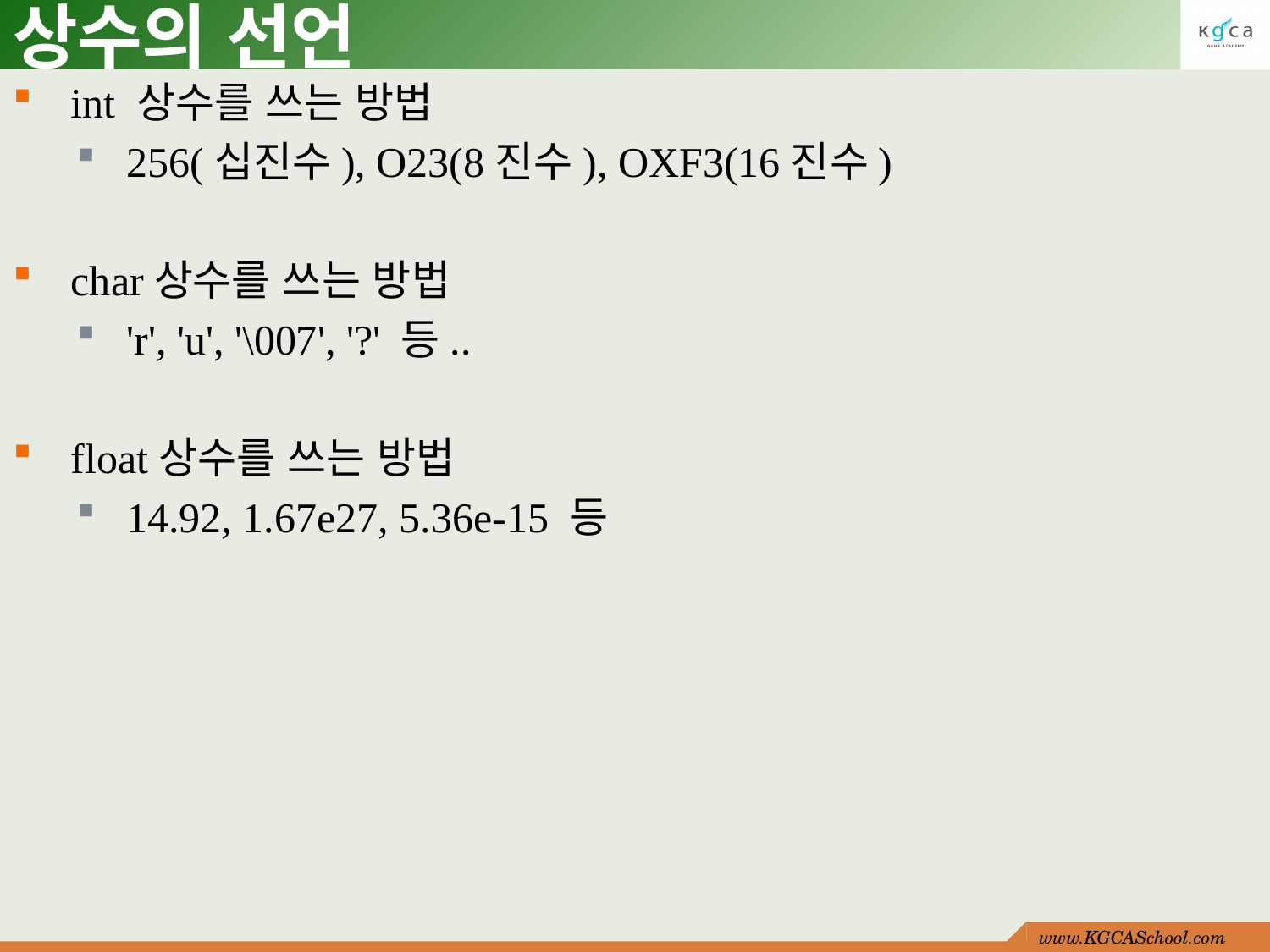

# 상수의 선언
 int 상수를 쓰는 방법
 256(십진수), O23(8진수), OXF3(16진수)

 char상수를 쓰는 방법
 'r', 'u', '\007', '?' 등..

 float상수를 쓰는 방법
 14.92, 1.67e27, 5.36e-15 등